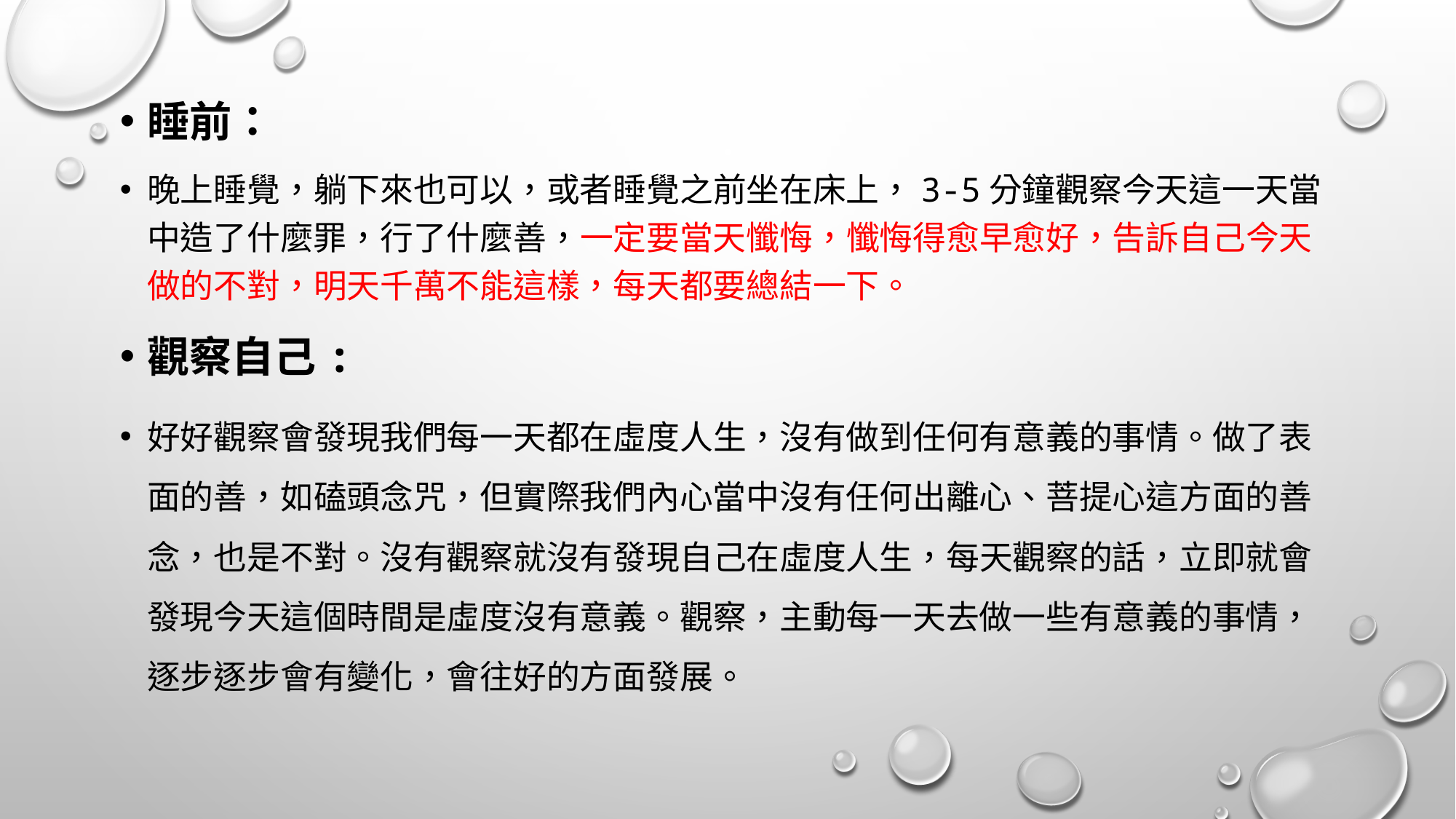

睡前：
晚上睡覺，躺下來也可以，或者睡覺之前坐在床上，3-5分鐘觀察今天這一天當中造了什麼罪，行了什麼善，一定要當天懺悔，懺悔得愈早愈好，告訴自己今天做的不對，明天千萬不能這樣，每天都要總結一下。
觀察自己:
好好觀察會發現我們每一天都在虛度人生，沒有做到任何有意義的事情。做了表面的善，如磕頭念咒，但實際我們內心當中沒有任何出離心、菩提心這方面的善念，也是不對。沒有觀察就沒有發現自己在虛度人生，每天觀察的話，立即就會發現今天這個時間是虛度沒有意義。觀察，主動每一天去做一些有意義的事情，逐步逐步會有變化，會往好的方面發展。